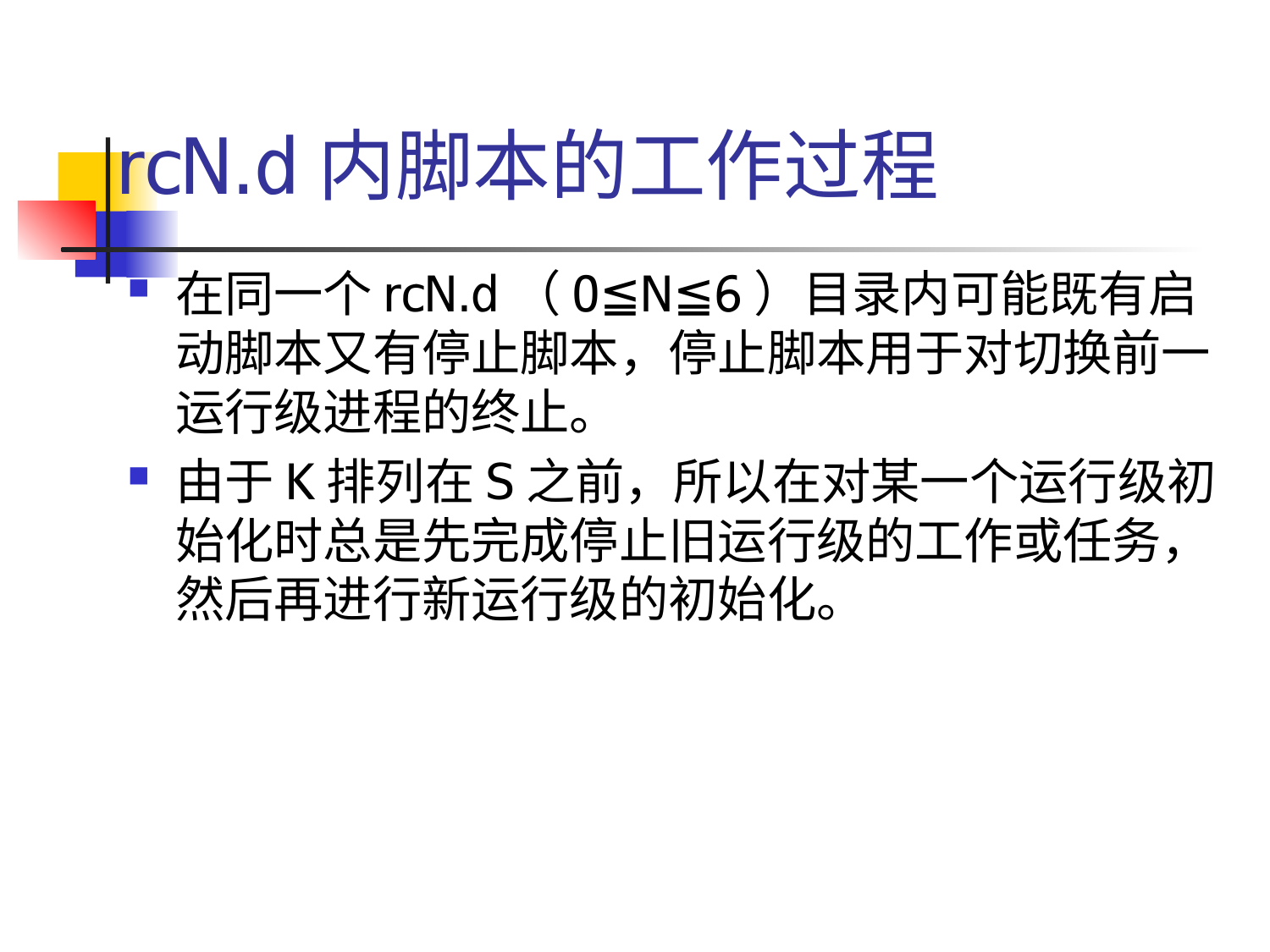

# rcN.d内脚本的工作过程
在同一个rcN.d（0≦N≦6）目录内可能既有启动脚本又有停止脚本，停止脚本用于对切换前一运行级进程的终止。
由于K排列在S之前，所以在对某一个运行级初始化时总是先完成停止旧运行级的工作或任务，然后再进行新运行级的初始化。